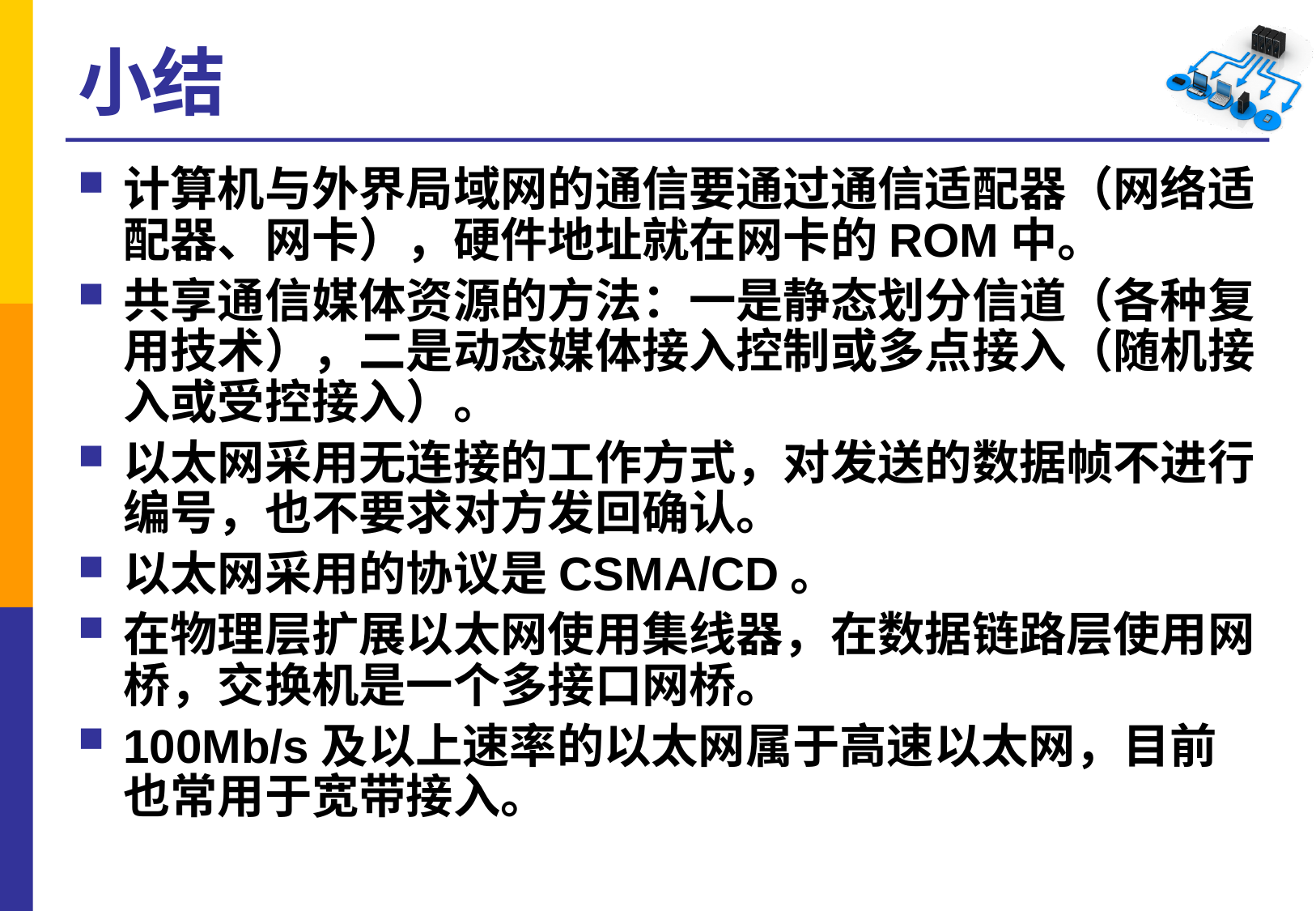

# 小结
计算机与外界局域网的通信要通过通信适配器（网络适配器、网卡），硬件地址就在网卡的ROM中。
共享通信媒体资源的方法：一是静态划分信道（各种复用技术），二是动态媒体接入控制或多点接入（随机接入或受控接入）。
以太网采用无连接的工作方式，对发送的数据帧不进行编号，也不要求对方发回确认。
以太网采用的协议是CSMA/CD。
在物理层扩展以太网使用集线器，在数据链路层使用网桥，交换机是一个多接口网桥。
100Mb/s及以上速率的以太网属于高速以太网，目前也常用于宽带接入。